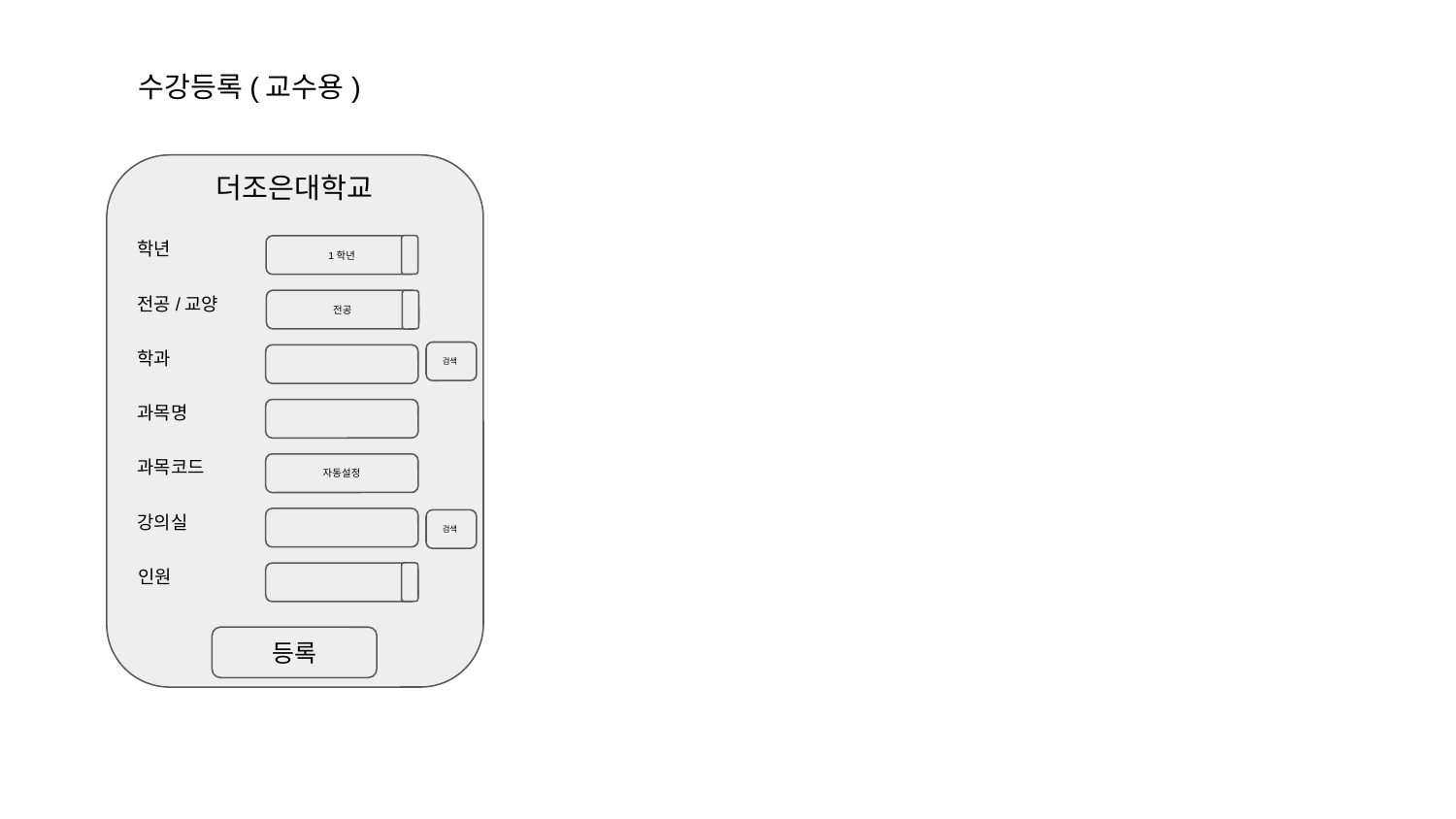

수강등록(교수용)

더조은대학교
학년

1학년
전공/교양
전공

학과
검색

과목명

과목코드
자동설정
강의실

검색
인원

등록